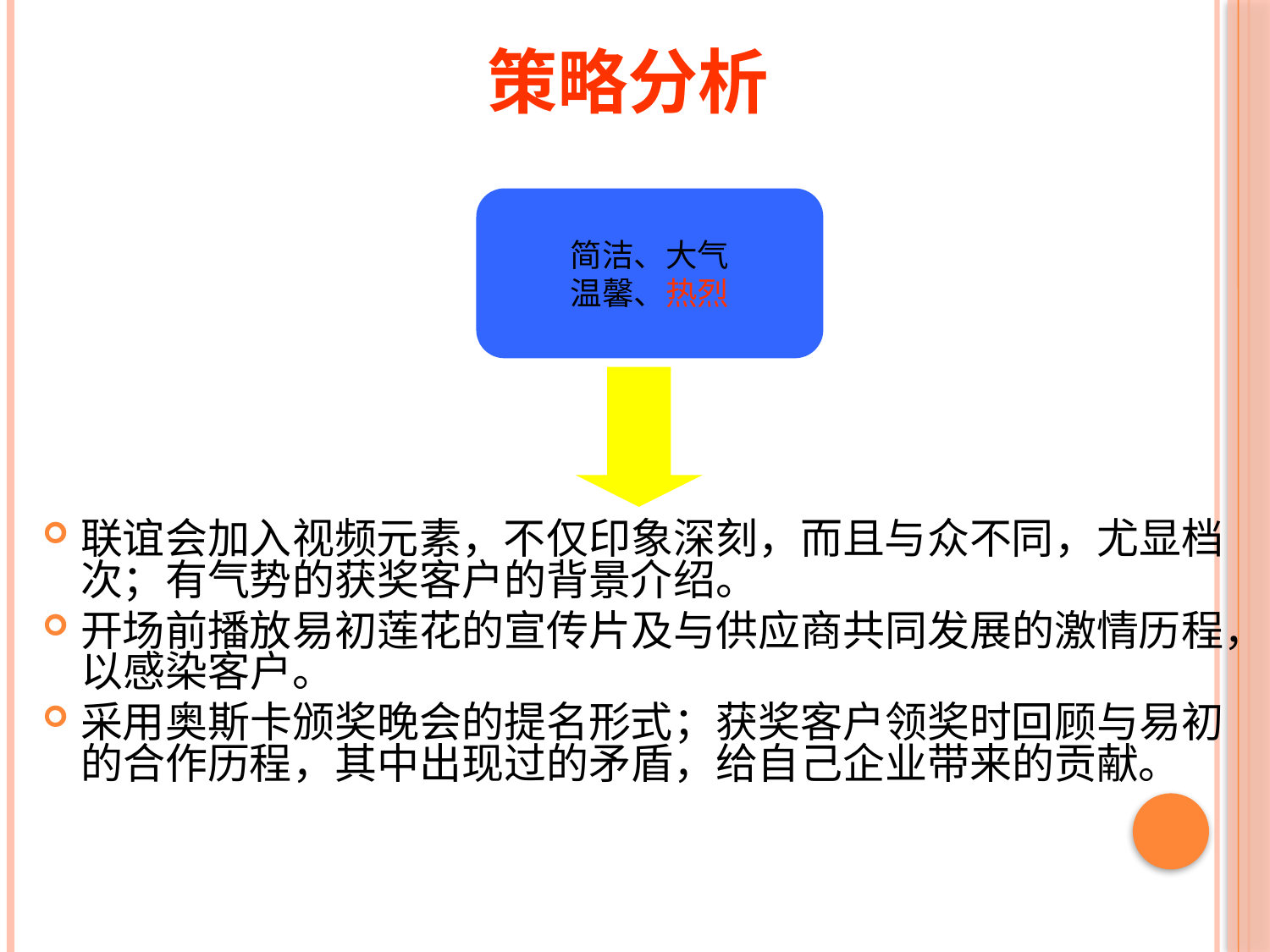

# 策略分析
简洁、大气
温馨、热烈

联谊会加入视频元素，不仅印象深刻，而且与众不同，尤显档次；有气势的获奖客户的背景介绍。
开场前播放易初莲花的宣传片及与供应商共同发展的激情历程，以感染客户。
采用奥斯卡颁奖晚会的提名形式；获奖客户领奖时回顾与易初的合作历程，其中出现过的矛盾，给自己企业带来的贡献。